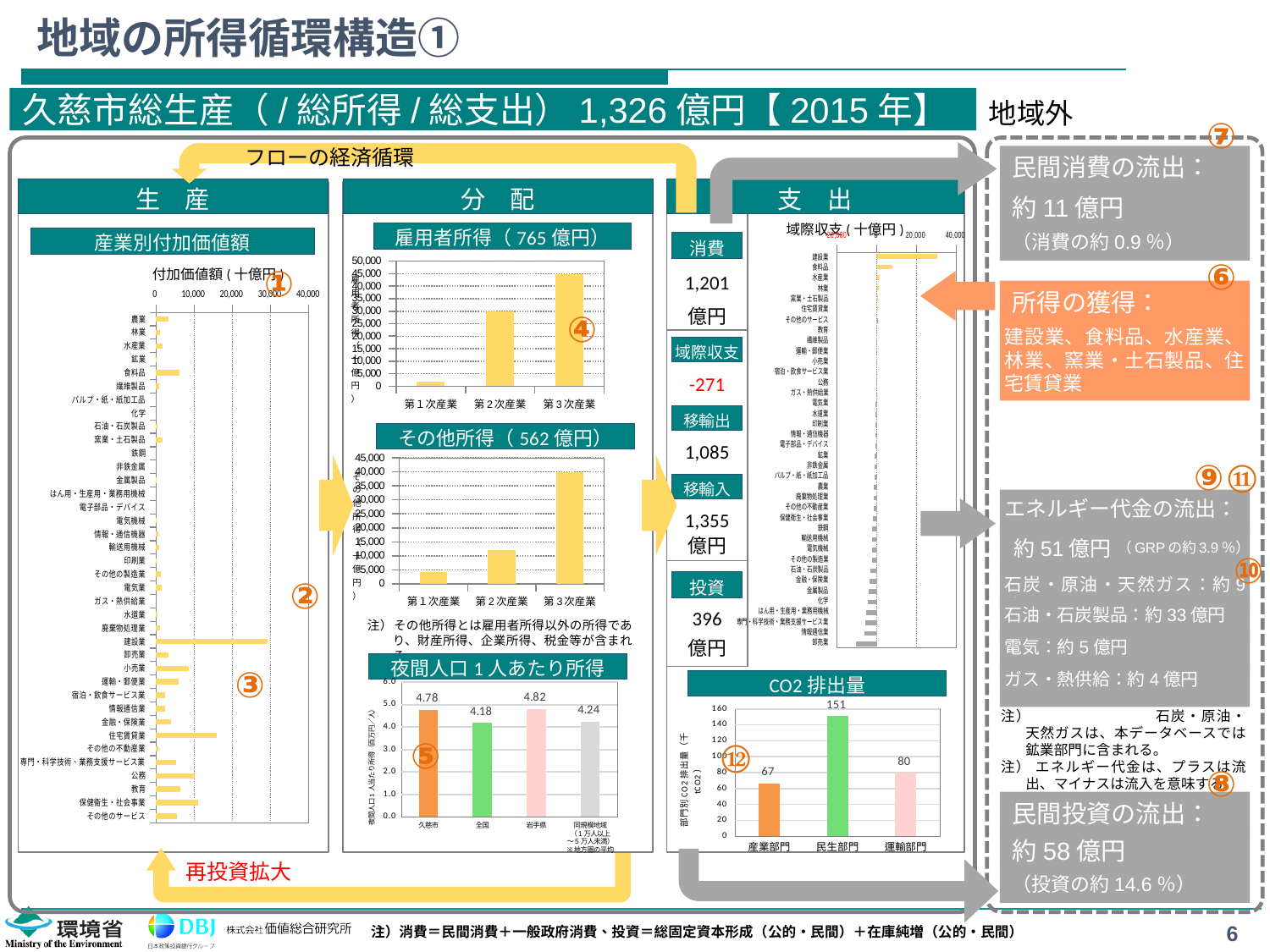

# 地域の所得循環構造①
久慈市総生産（/総所得/総支出）1,326億円【2015年】
地域外
⑦

フローの経済循環

民間消費の流出：
生　産
分　配
支　出

約11億円
域際収支(十億円)
雇用者所得（765億円）
（消費の約0.9％）

### Chart

| Category |  |  |  |
|---|---|---|---|
| 建設業 | 30181.528784356997 | 0.0 | 0.0 |
| 食料品 | 7811.470733929045 | 0.0 | 0.0 |
| 水産業 | 1499.4048713620123 | 0.0 | 0.0 |
| 林業 | 958.4063111472701 | 0.0 | 0.0 |
| 窯業・土石製品 | 306.584373631943 | 0.0 | 0.0 |
| 住宅賃貸業 | 68.4647197725717 | 0.0 | 0.0 |
| その他のサービス | 0.0 | 0.0 | -38.75906869000801 |
| 教育 | 0.0 | 0.0 | -75.32842529648428 |
| 繊維製品 | 0.0 | 0.0 | -108.09337825682519 |
| 運輸・郵便業 | 0.0 | 0.0 | -112.17535273904332 |
| 小売業 | 0.0 | 0.0 | -149.90981292392416 |
| 宿泊・飲食サービス業 | 0.0 | 0.0 | -235.17233460008583 |
| 公務 | 0.0 | 0.0 | -314.6159942673894 |
| ガス・熱供給業 | 0.0 | 0.0 | -423.2401316787815 |
| 電気業 | 0.0 | 0.0 | -541.8182458798319 |
| 水道業 | 0.0 | 0.0 | -679.9444214530022 |
| 印刷業 | 0.0 | 0.0 | -686.118167401452 |
| 情報・通信機器 | 0.0 | 0.0 | -749.9650192017546 |
| 電子部品・デバイス | 0.0 | 0.0 | -913.3328471228858 |
| 鉱業 | 0.0 | 0.0 | -932.923065709344 |
| 非鉄金属 | 0.0 | 0.0 | -1013.0330399101514 |
| パルプ・紙・紙加工品 | 0.0 | 0.0 | -1064.0500867662286 |
| 農業 | 0.0 | 0.0 | -1423.6202556462163 |
| 廃棄物処理業 | 0.0 | 0.0 | -1441.8461053462138 |
| その他の不動産業 | 0.0 | 0.0 | -1500.2603696018377 |
| 保健衛生・社会事業 | 0.0 | 0.0 | -2178.139102331562 |
| 鉄鋼 | 0.0 | 0.0 | -2202.3448137210885 |
| 輸送用機械 | 0.0 | 0.0 | -2250.918493412317 |
| 電気機械 | 0.0 | 0.0 | -2550.7433378524884 |
| その他の製造業 | 0.0 | 0.0 | -2576.917299019038 |
| 石油・石炭製品 | 0.0 | 0.0 | -3274.984753260411 |
| 金融・保険業 | 0.0 | 0.0 | -3785.8598412332226 |
| 金属製品 | 0.0 | 0.0 | -4161.625026917053 |
| 化学 | 0.0 | 0.0 | -4451.972404758217 |
| はん用・生産用・業務用機械 | 0.0 | 0.0 | -5207.703826122697 |
| 専門・科学技術、業務支援サービス業 | 0.0 | 0.0 | -5989.014224481874 |
| 情報通信業 | 0.0 | 0.0 | -6425.557035028427 |
| 卸売業 | 0.0 | 0.0 | -10429.93984738723 |
産業別付加価値額
消費
⑥

### Chart

| Category |  |
|---|---|
| 第１次産業 | 1756.9557731813725 |
| 第2次産業 | 29881.42005227814 |
| 第3次産業 | 44814.63254388262 |
①
付加価値額(十億円)
1,201

所得の獲得：

### Chart

| Category |  |
|---|---|
| 農業 | 3201.949731426023 |
| 林業 | 1004.9683997021081 |
| 水産業 | 1638.1899560350714 |
| 鉱業 | 290.6189822323493 |
| 食料品 | 6266.706541707461 |
| 繊維製品 | 814.5176623728976 |
| パルプ・紙・紙加工品 | 0.0 |
| 化学 | 0.0 |
| 石油・石炭製品 | 354.7170977206943 |
| 窯業・土石製品 | 1775.1952093703774 |
| 鉄鋼 | 0.0 |
| 非鉄金属 | 0.0 |
| 金属製品 | 154.67710323227737 |
| はん用・生産用・業務用機械 | 0.0 |
| 電子部品・デバイス | 0.0 |
| 電気機械 | 225.1539427471643 |
| 情報・通信機器 | 714.319212642474 |
| 輸送用機械 | 797.8795674604646 |
| 印刷業 | 170.9723995421607 |
| その他の製造業 | 1282.6814072653963 |
| 電気業 | 1619.0184552752635 |
| ガス・熱供給業 | 0.0 |
| 水道業 | 495.8309319319382 |
| 廃棄物処理業 | 1001.6986515690645 |
| 建設業 | 29117.171644412858 |
| 卸売業 | 3198.7660727253906 |
| 小売業 | 8695.478255517583 |
| 運輸・郵便業 | 6063.805370806393 |
| 宿泊・飲食サービス業 | 2510.5263501473783 |
| 情報通信業 | 2337.669551651481 |
| 金融・保険業 | 3947.832158322148 |
| 住宅賃貸業 | 15984.508286063097 |
| その他の不動産業 | 570.5743355040725 |
| 専門・科学技術、業務支援サービス業 | 5340.133452261539 |
| 公務 | 10104.786335486435 |
| 教育 | 6454.353666481435 |
| 保健衛生・社会事業 | 11036.539775497566 |
| その他のサービス | 5433.778579315825 |
億円
④
建設業、食料品、水産業、林業、窯業・土石製品、住宅賃貸業

域際収支
-271
移輸出
その他所得（562億円）
1,085

### Chart

| Category |  |
|---|---|
| 第１次産業 | 4088.15231398183 |
| 第2次産業 | 12083.190718428437 |
| 第3次産業 | 39980.667684673994 |
⑨
⑪

移輸入
エネルギー代金の流出：

1,355
（GRPの約3.9％）
約51億円
億円
⑩

②
石炭・原油・天然ガス：約9億円
投資
石油・石炭製品：約33億円
396
注）	その他所得とは雇用者所得以外の所得であり、財産所得、企業所得、税金等が含まれる。
電気：約5億円
億円
夜間人口1人あたり所得
③
ガス・熱供給：約4億円
CO2排出量

### Chart

| Category |  |
|---|---|
| 久慈市 | 4.778152808709611 |
| 全国 | 4.180503293035432 |
| 岩手県 | 4.817819879349921 |
| 同規模地域
（1万人以上
～5万人未満）
※地方圏の平均 | 4.2400749748462045 |

### Chart

| Category |  |
|---|---|
| 産業部門 | 66.51538402293082 |
| 民生部門 | 150.9710302600874 |
| 運輸部門 | 79.58729083359715 |
注）	石炭・原油・天然ガスは、本データベースでは鉱業部門に含まれる。
注） エネルギー代金は、プラスは流出、マイナスは流入を意味する。
⑤
⑫
⑧
民間投資の流出：
約58億円

再投資拡大
（投資の約14.6％）
6
注）消費＝民間消費＋一般政府消費、投資＝総固定資本形成（公的・民間）＋在庫純増（公的・民間）